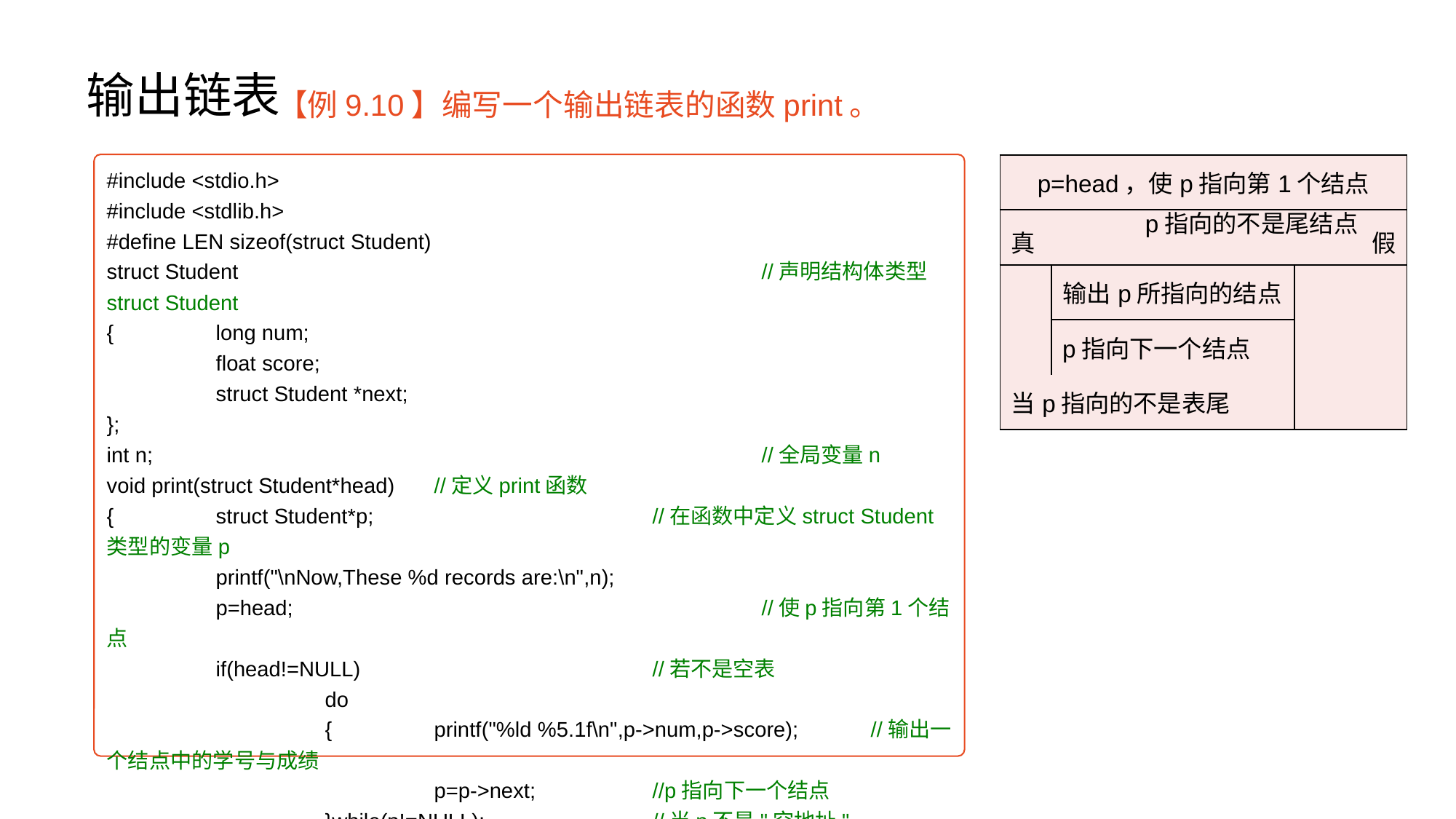

# 输出链表
【例9.10】编写一个输出链表的函数print。
#include <stdio.h>
#include <stdlib.h>
#define LEN sizeof(struct Student)
struct Student					//声明结构体类型struct Student
{	long num;
	float score;
	struct Student *next;
};
int n;						//全局变量n
void print(struct Student*head)	//定义print函数
{	struct Student*p;			//在函数中定义struct Student类型的变量p
	printf("\nNow,These %d records are:\n",n);
	p=head;					//使p指向第1个结点
	if(head!=NULL)			//若不是空表
		do
		{	printf("%ld %5.1f\n",p->num,p->score);	//输出一个结点中的学号与成绩
			p=p->next;		//p指向下一个结点
		}while(p!=NULL);		//当p不是"空地址"
}
| p=head，使p指向第1个结点 |  |  |
| --- | --- | --- |
| 真 |  | 假 |
|  | 输出p所指向的结点 |  |
|  | p指向下一个结点 |  |
| 当p指向的不是表尾 |  |  |
p指向的不是尾结点